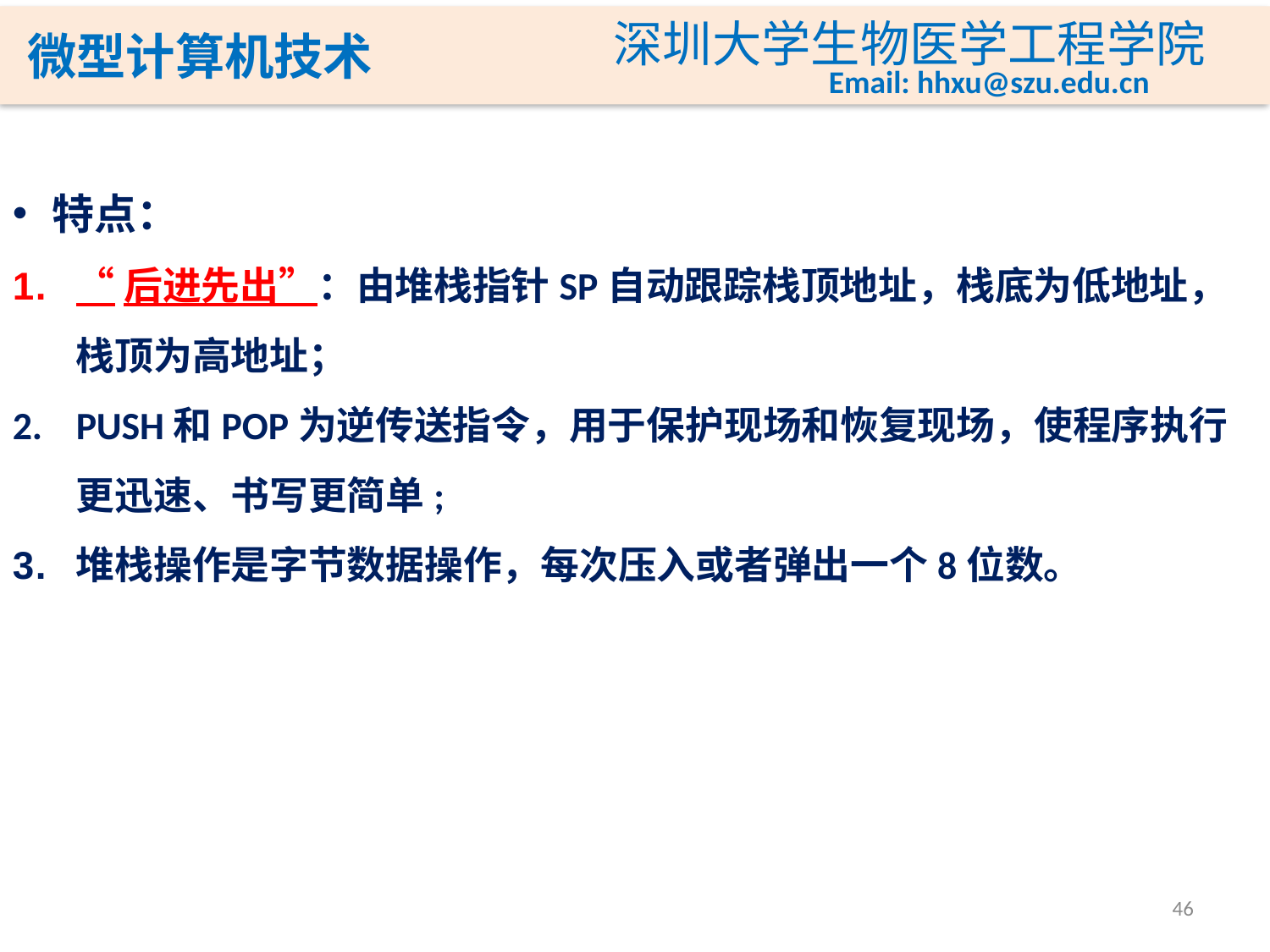

特点：
“后进先出”：由堆栈指针SP自动跟踪栈顶地址，栈底为低地址，栈顶为高地址；
PUSH和POP为逆传送指令，用于保护现场和恢复现场，使程序执行 更迅速、书写更简单;
堆栈操作是字节数据操作，每次压入或者弹出一个8位数。
46